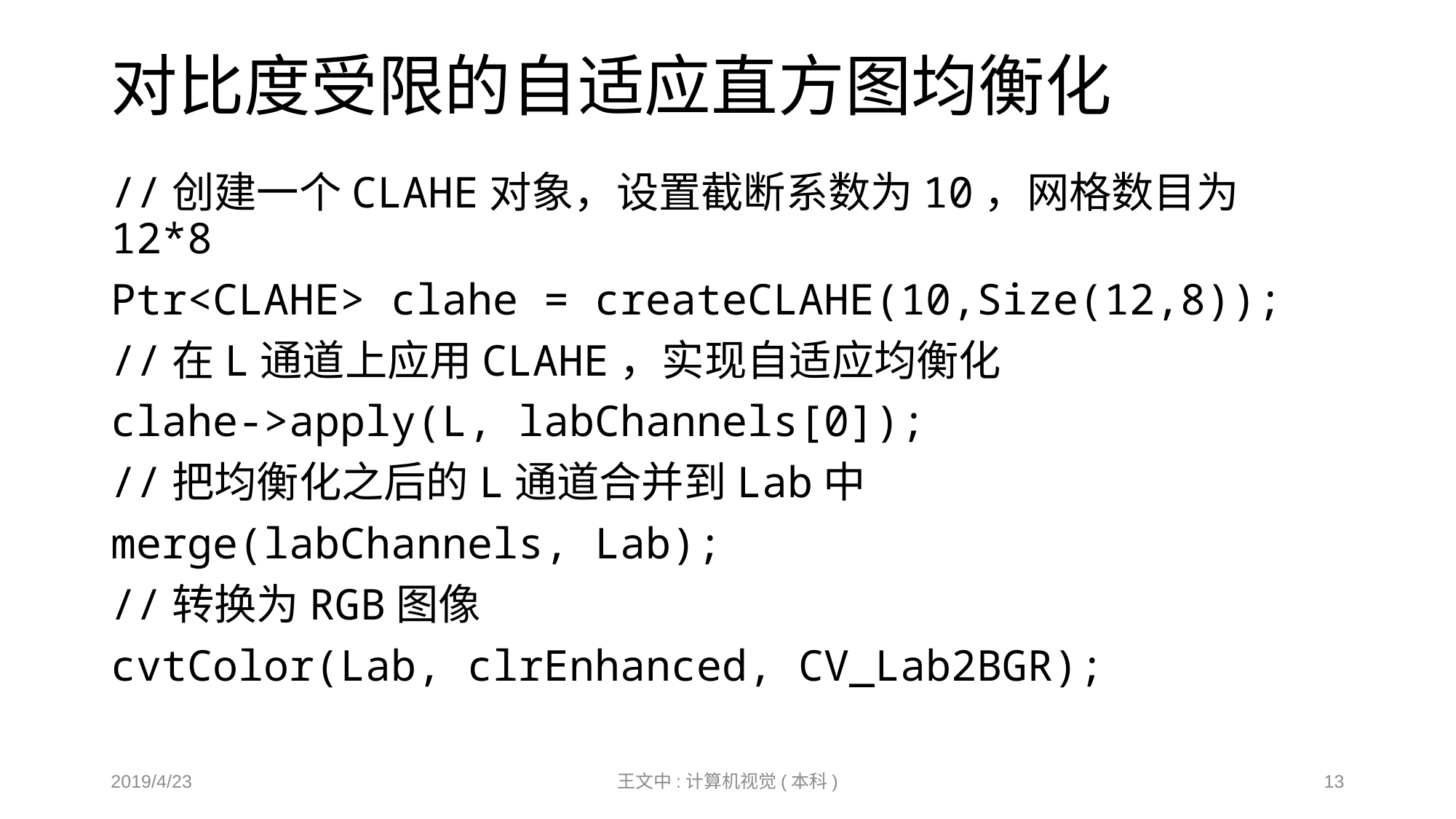

# 对比度受限的自适应直方图均衡化
//创建一个CLAHE对象，设置截断系数为10，网格数目为12*8
Ptr<CLAHE> clahe = createCLAHE(10,Size(12,8));
//在L通道上应用CLAHE，实现自适应均衡化
clahe->apply(L, labChannels[0]);
//把均衡化之后的L通道合并到Lab中
merge(labChannels, Lab);
//转换为RGB图像
cvtColor(Lab, clrEnhanced, CV_Lab2BGR);
2019/4/23
王文中:计算机视觉(本科)
13